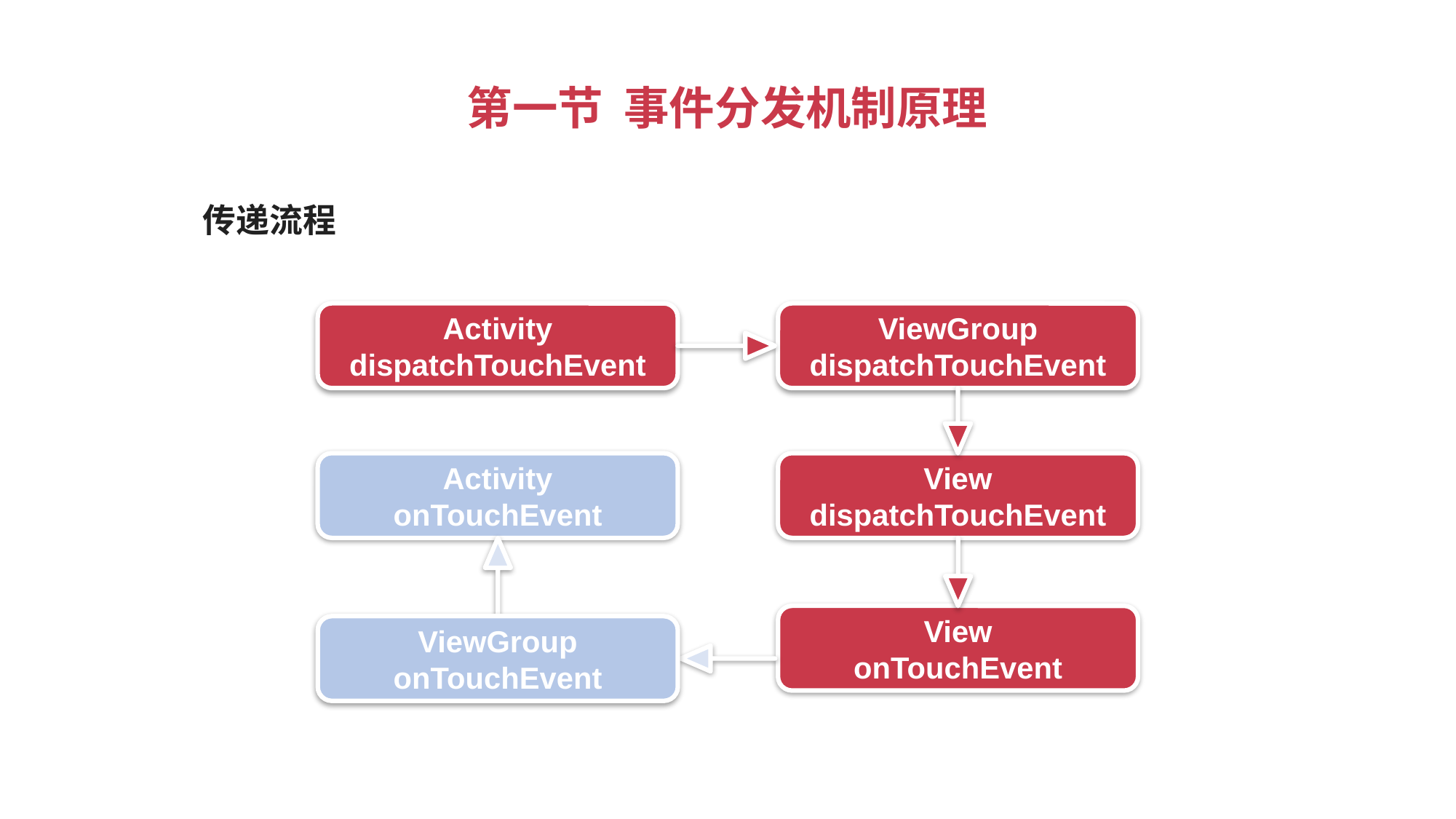

第一节  事件分发机制原理
 传递流程

Activity
dispatchTouchEvent
ViewGroup
dispatchTouchEvent

Activity
onTouchEvent
View
dispatchTouchEvent

View
onTouchEvent

ViewGroup
onTouchEvent